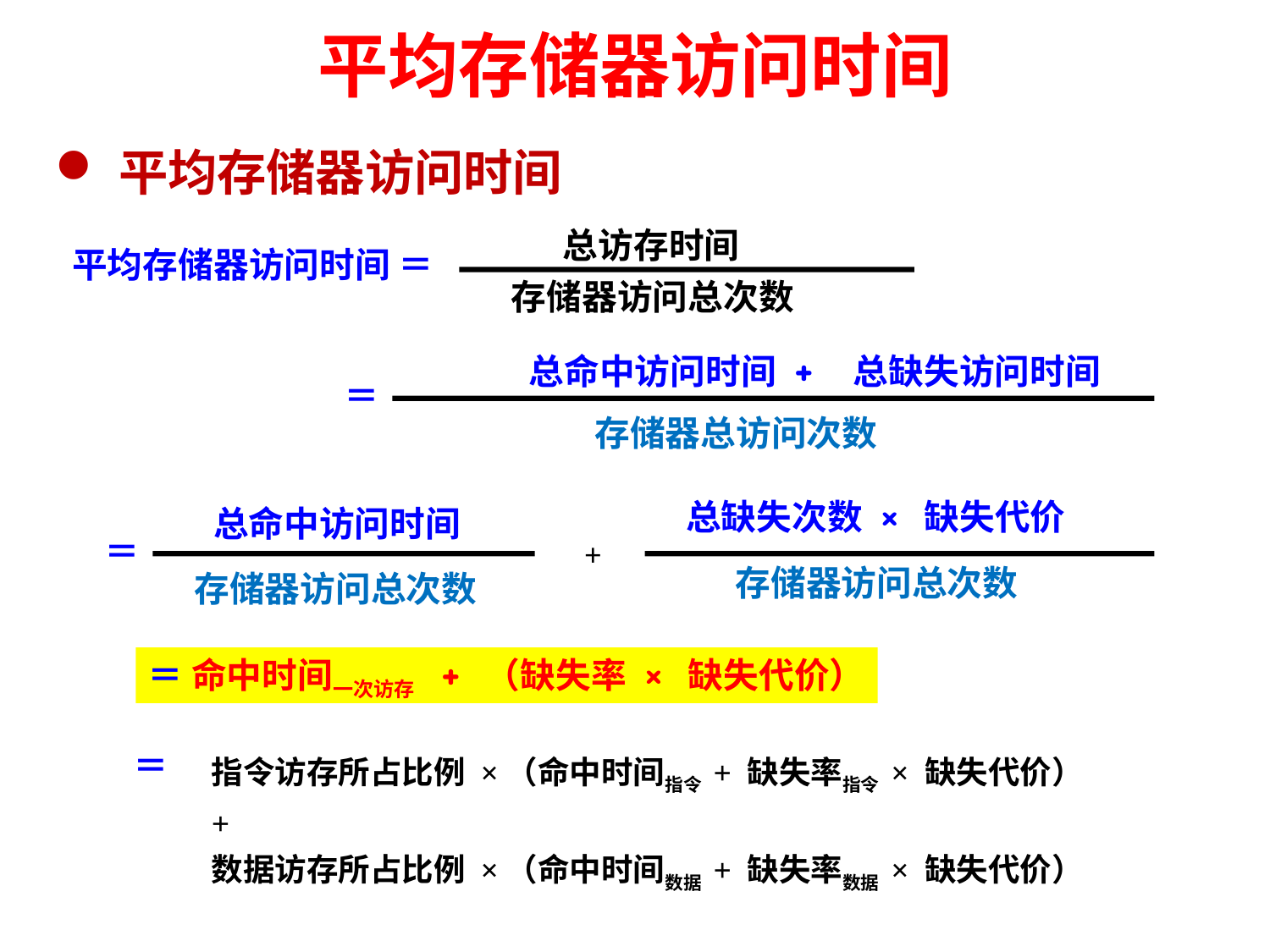

# 平均存储器访问时间
平均存储器访问时间

     总访存时间
平均存储器访问时间 ＝
存储器访问总次数

总命中访问时间 +  总缺失访问时间
＝

存储器总访问次数
总缺失次数 × 缺失代价
总命中访问时间
＝
+

存储器访问总次数
存储器访问总次数
＝ 命中时间一次访存  + （缺失率 × 缺失代价）
＝
指令访存所占比例 ×（命中时间指令 + 缺失率指令 × 缺失代价）+
数据访存所占比例 ×（命中时间数据 + 缺失率数据 × 缺失代价）